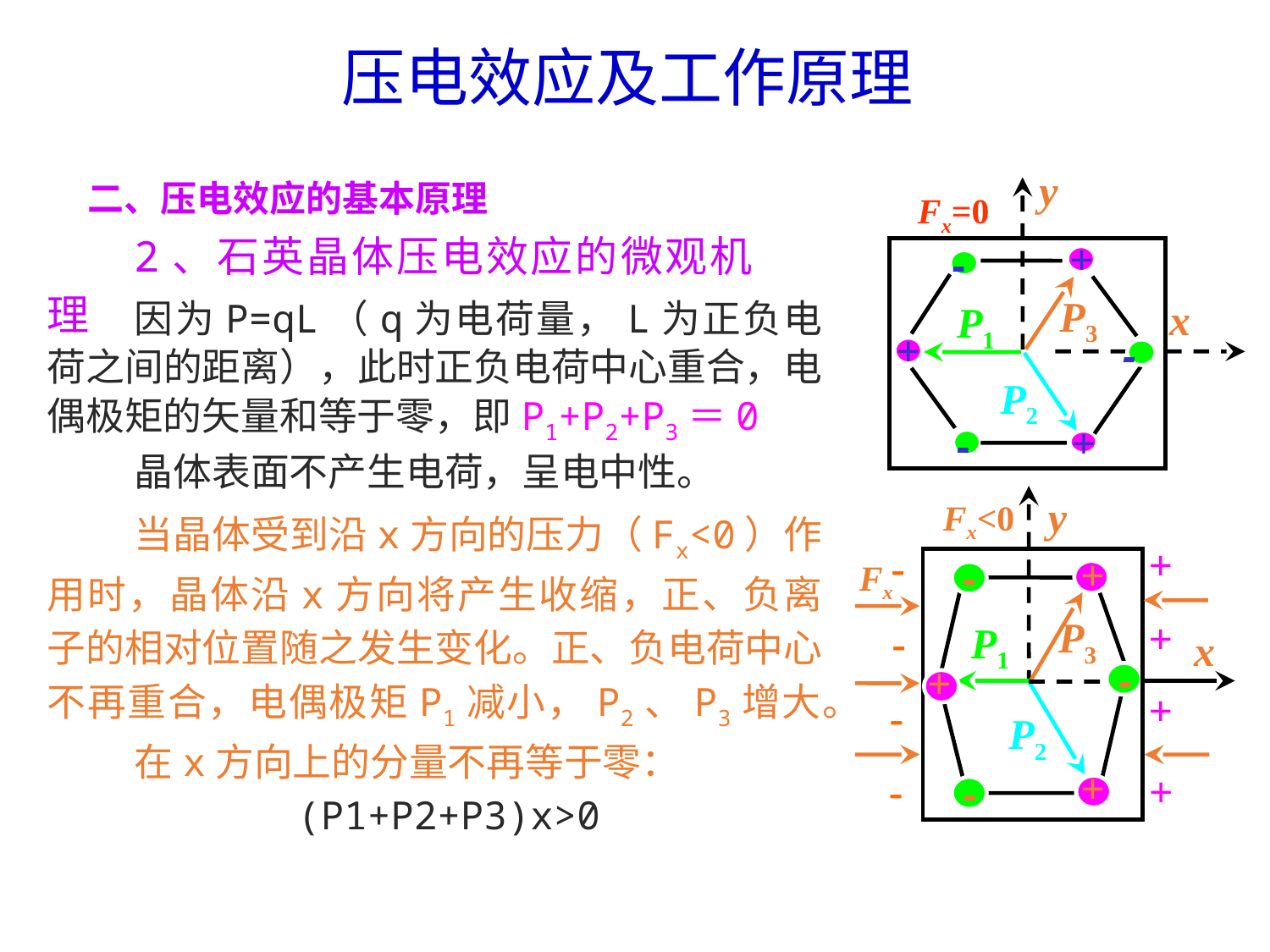

压电效应及工作原理
y

Fx=0
+

-

P3
x
P1
+
-

P2
+
-

二、压电效应的基本原理
2、石英晶体压电效应的微观机理
因为P=qL（q为电荷量，L为正负电荷之间的距离），此时正负电荷中心重合，电偶极矩的矢量和等于零，即P1+P2+P3＝0
晶体表面不产生电荷，呈电中性。

y
Fx<0
+
-
+

-
Fx

P3
+
P1
-
x
-
+

+

-

P2

+
+
-
-

当晶体受到沿x方向的压力（Fx<0）作用时，晶体沿x方向将产生收缩，正、负离子的相对位置随之发生变化。正、负电荷中心不再重合，电偶极矩P1减小，P2、P3增大。
在x方向上的分量不再等于零：
       (P1+P2+P3)x>0